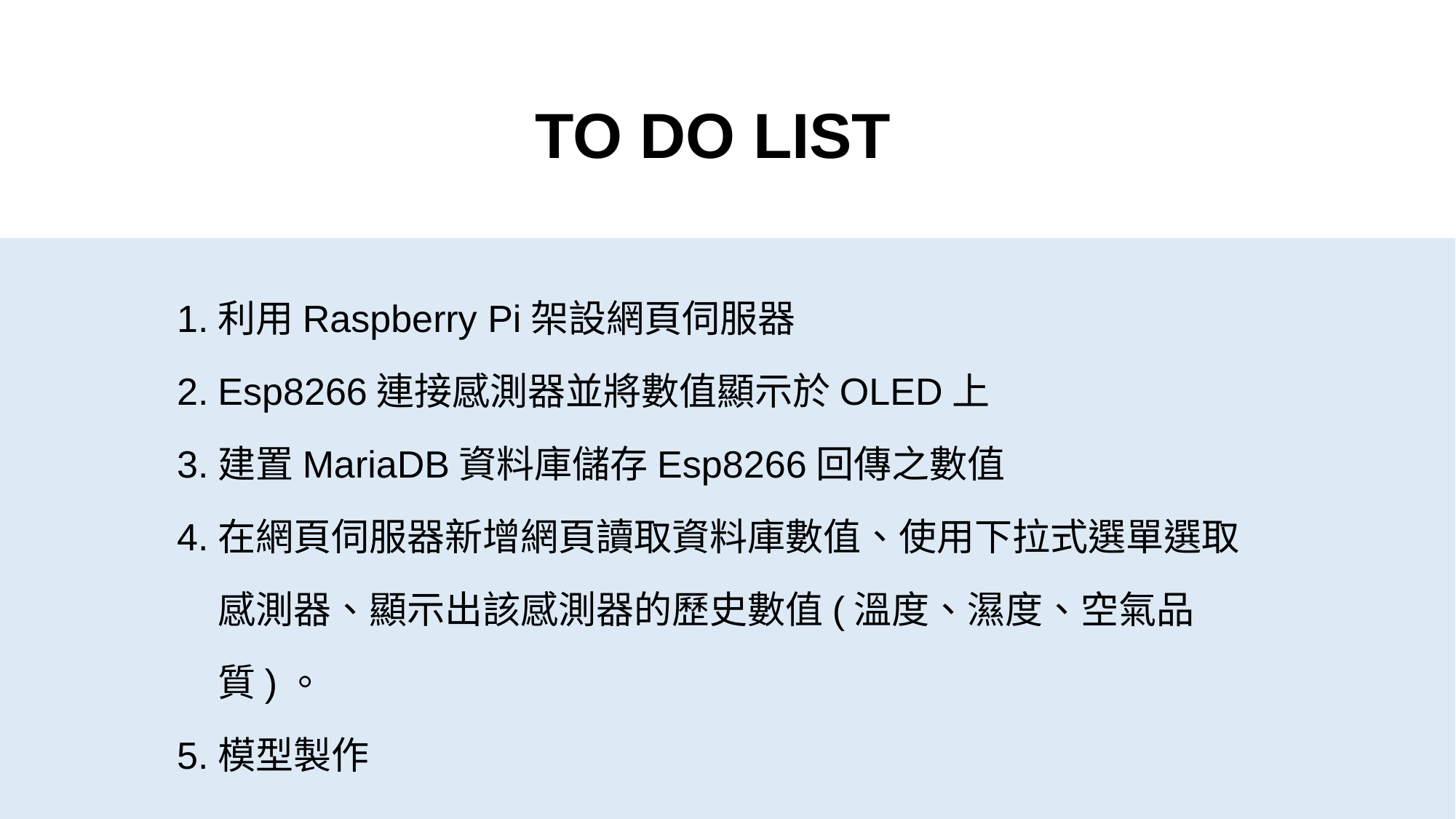

TO DO LIST
利用Raspberry Pi架設網頁伺服器
Esp8266連接感測器並將數值顯示於OLED上
建置MariaDB資料庫儲存Esp8266回傳之數值
在網頁伺服器新增網頁讀取資料庫數值、使用下拉式選單選取感測器、顯示出該感測器的歷史數值(溫度、濕度、空氣品質)。
模型製作